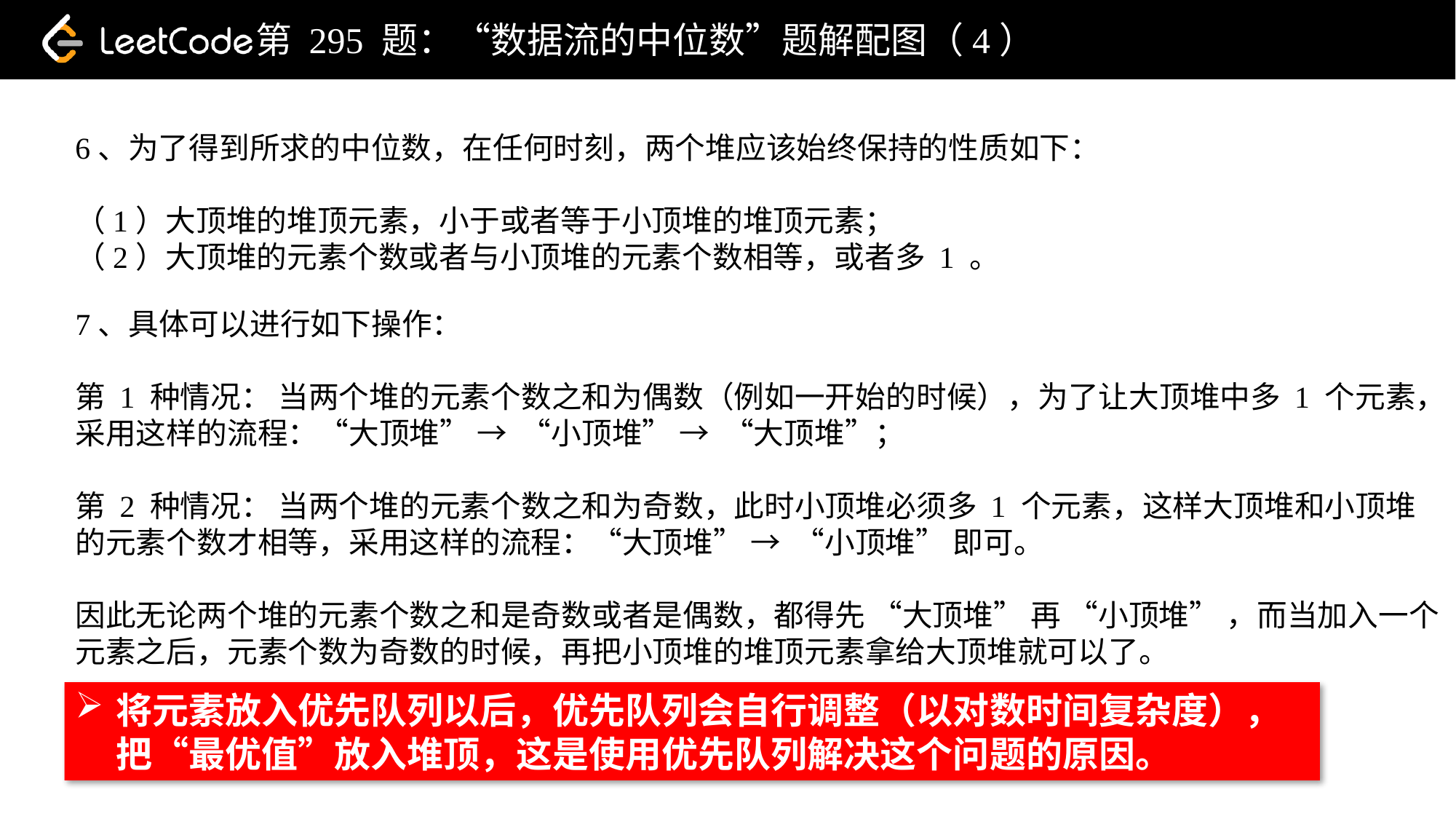

第 295 题：“数据流的中位数”题解配图（4）
6、为了得到所求的中位数，在任何时刻，两个堆应该始终保持的性质如下：

（1）大顶堆的堆顶元素，小于或者等于小顶堆的堆顶元素；
（2）大顶堆的元素个数或者与小顶堆的元素个数相等，或者多 1 。
7、具体可以进行如下操作：

第 1 种情况： 当两个堆的元素个数之和为偶数（例如一开始的时候），为了让大顶堆中多 1 个元素，采用这样的流程：“大顶堆” →  “小顶堆” →  “大顶堆”；

第 2 种情况： 当两个堆的元素个数之和为奇数，此时小顶堆必须多 1 个元素，这样大顶堆和小顶堆的元素个数才相等，采用这样的流程：“大顶堆” →  “小顶堆” 即可。

因此无论两个堆的元素个数之和是奇数或者是偶数，都得先 “大顶堆” 再 “小顶堆” ，而当加入一个元素之后，元素个数为奇数的时候，再把小顶堆的堆顶元素拿给大顶堆就可以了。
将元素放入优先队列以后，优先队列会自行调整（以对数时间复杂度），把“最优值”放入堆顶，这是使用优先队列解决这个问题的原因。